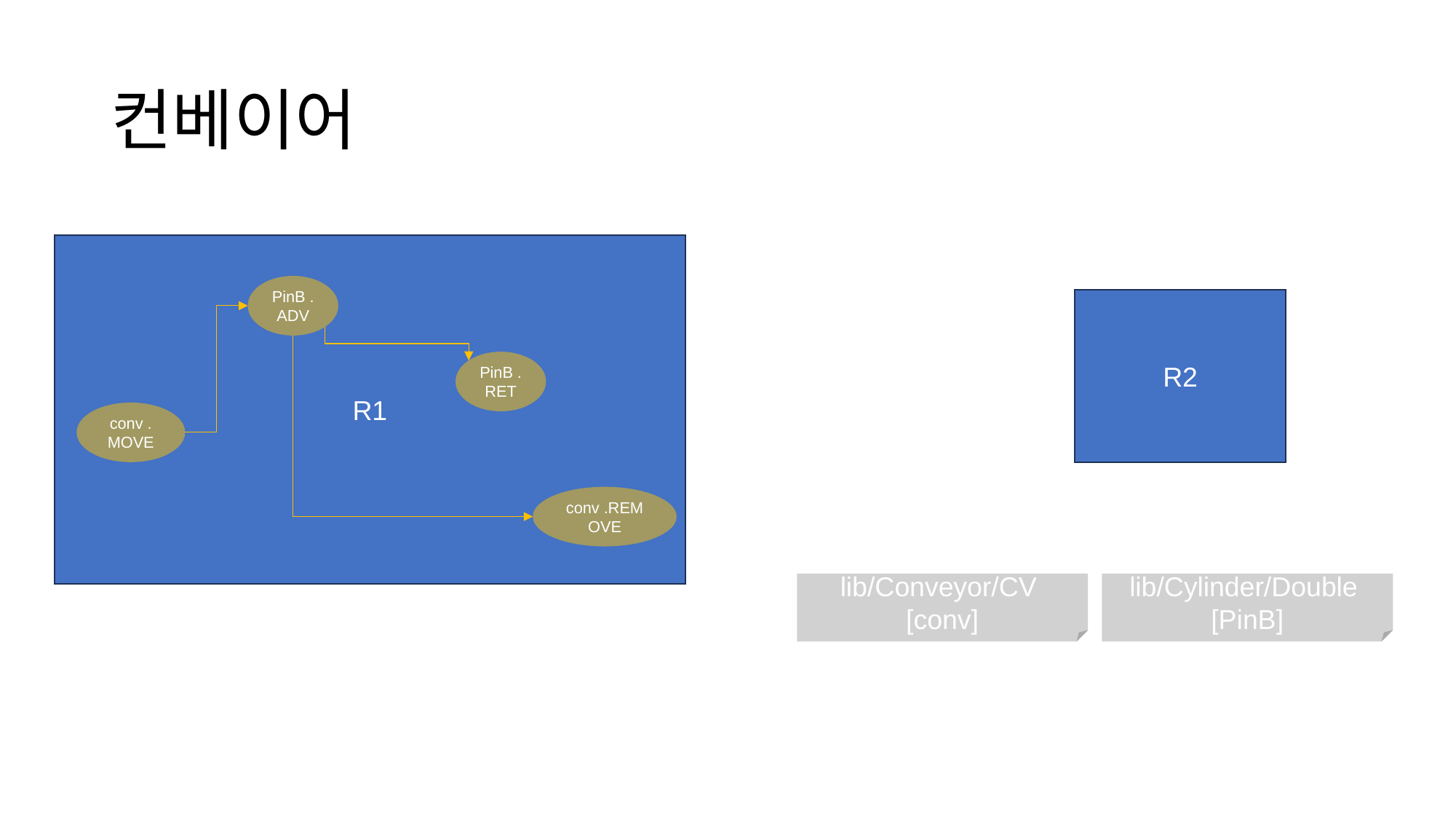

# 컨베이어
R1
conv .MOVE
conv .REMOVE
PinB .ADV
PinB .RET
R2
lib/Conveyor/CV
[conv]
lib/Cylinder/Double
[PinB]